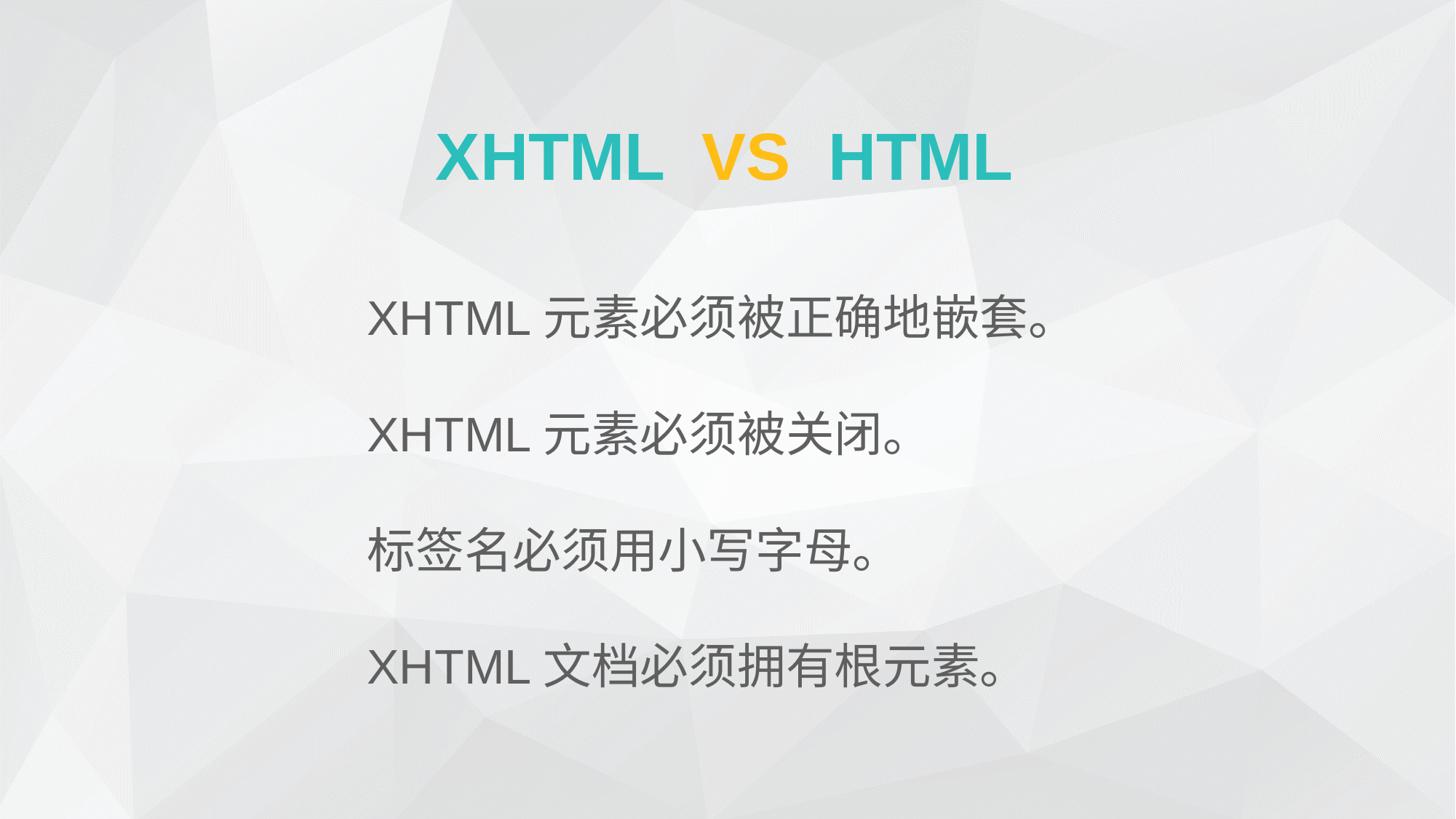

XHTML  VS  HTML

XHTML元素必须被正确地嵌套。

XHTML元素必须被关闭。

标签名必须用小写字母。

XHTML文档必须拥有根元素。